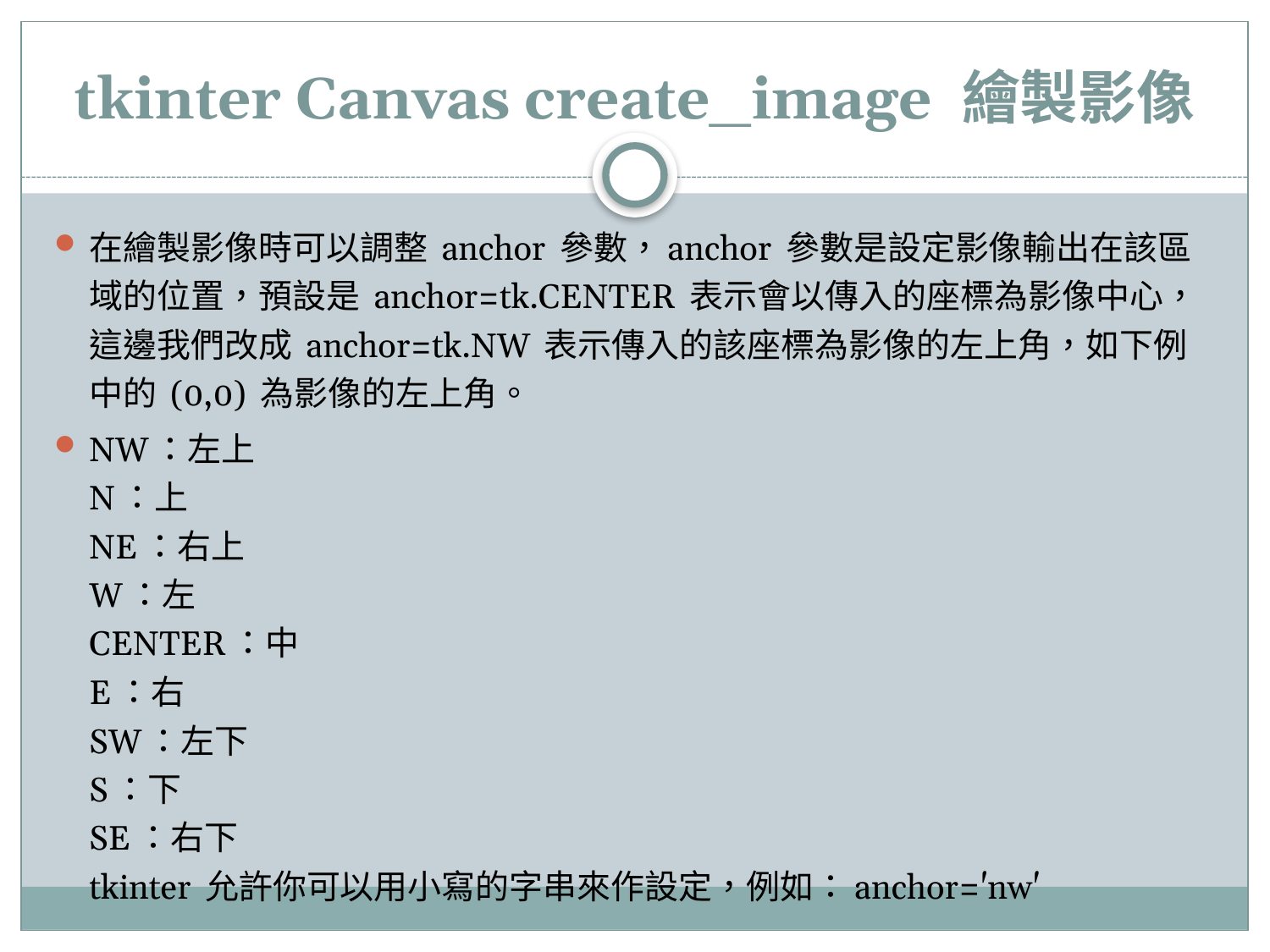

# tkinter Canvas create_image 繪製影像
在繪製影像時可以調整 anchor 參數，anchor 參數是設定影像輸出在該區域的位置，預設是 anchor=tk.CENTER 表示會以傳入的座標為影像中心，這邊我們改成 anchor=tk.NW 表示傳入的該座標為影像的左上角，如下例中的 (0,0) 為影像的左上角。
NW：左上
N：上
NE：右上
W：左
CENTER：中
E：右
SW：左下
S：下
SE：右下
tkinter 允許你可以用小寫的字串來作設定，例如：anchor='nw'